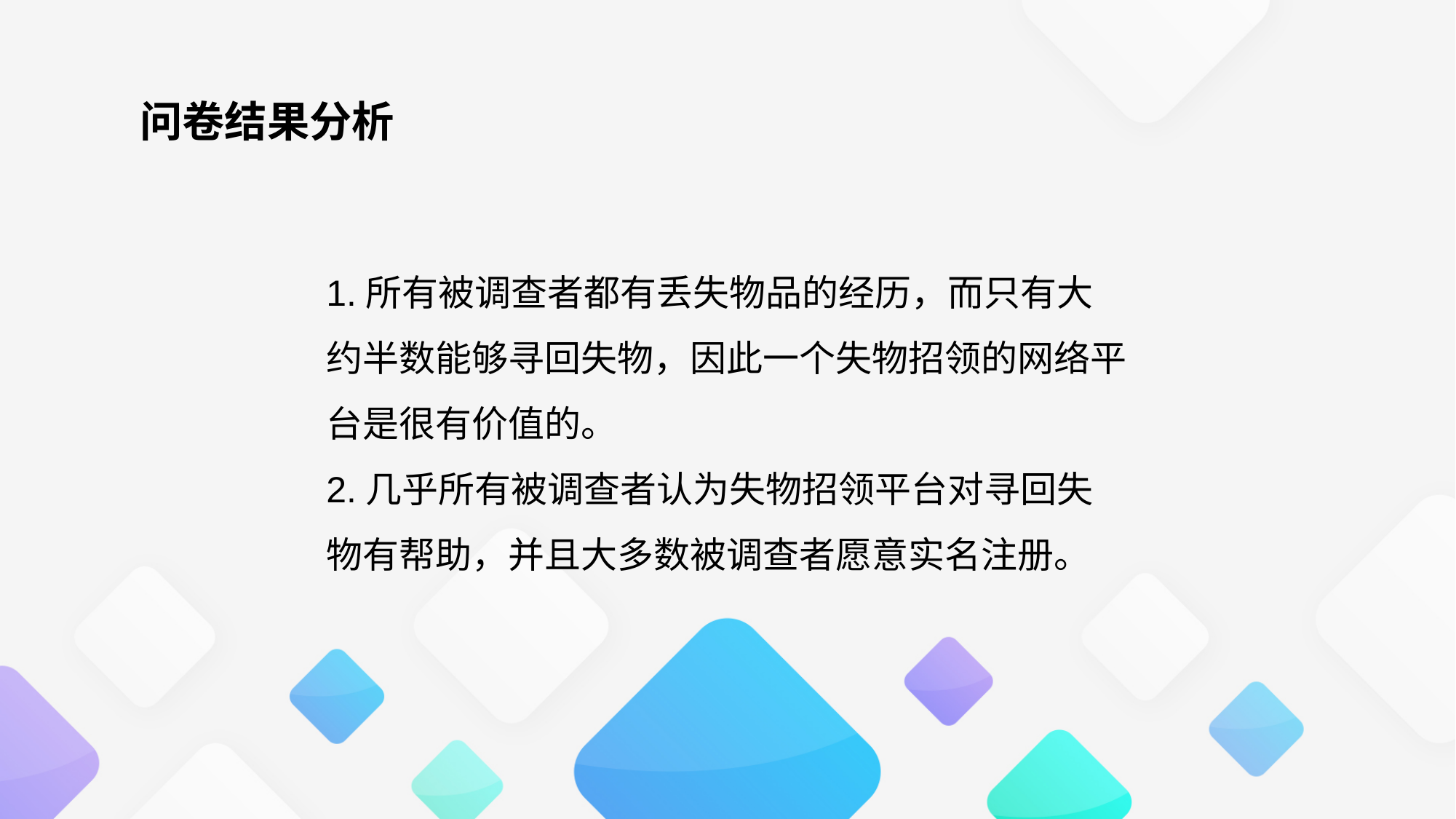

问卷结果分析
1.所有被调查者都有丢失物品的经历，而只有大约半数能够寻回失物，因此一个失物招领的网络平台是很有价值的。
2.几乎所有被调查者认为失物招领平台对寻回失物有帮助，并且大多数被调查者愿意实名注册。